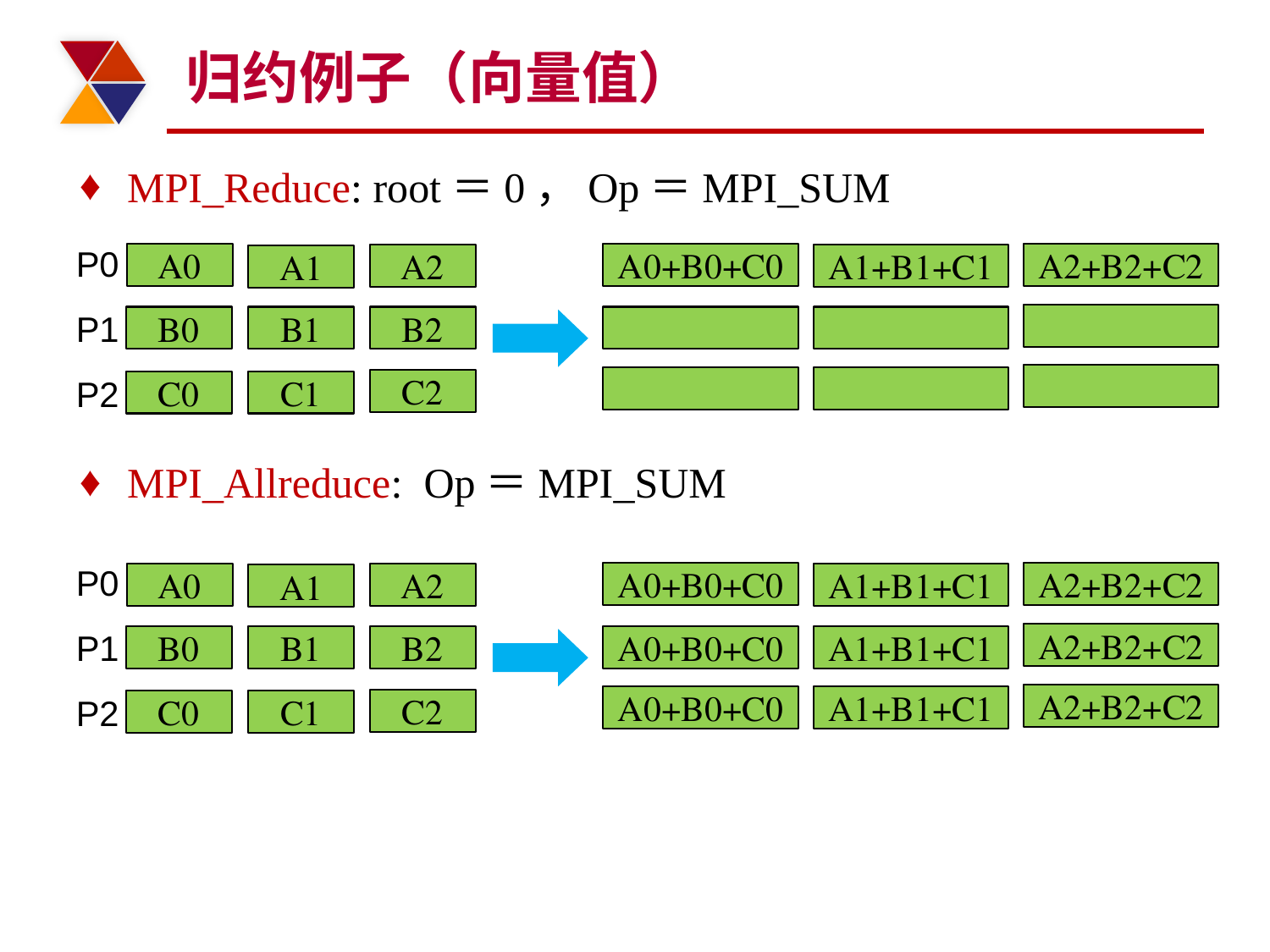

# 归约例子（向量值）
MPI_Reduce: root＝0，Op＝MPI_SUM

MPI_Allreduce:  Op＝MPI_SUM

P0
A0+B0+C0
A2+B2+C2
A0
A2
A1+B1+C1
A1

P1

B0
B1
B2

P2

C2
C0
C1
P0
A0+B0+C0
A2+B2+C2
A0
A2
A1+B1+C1
A1

P1
A2+B2+C2
B0
B1
B2
A0+B0+C0
A1+B1+C1
A2+B2+C2
P2
A0+B0+C0
A1+B1+C1
C2
C0
C1